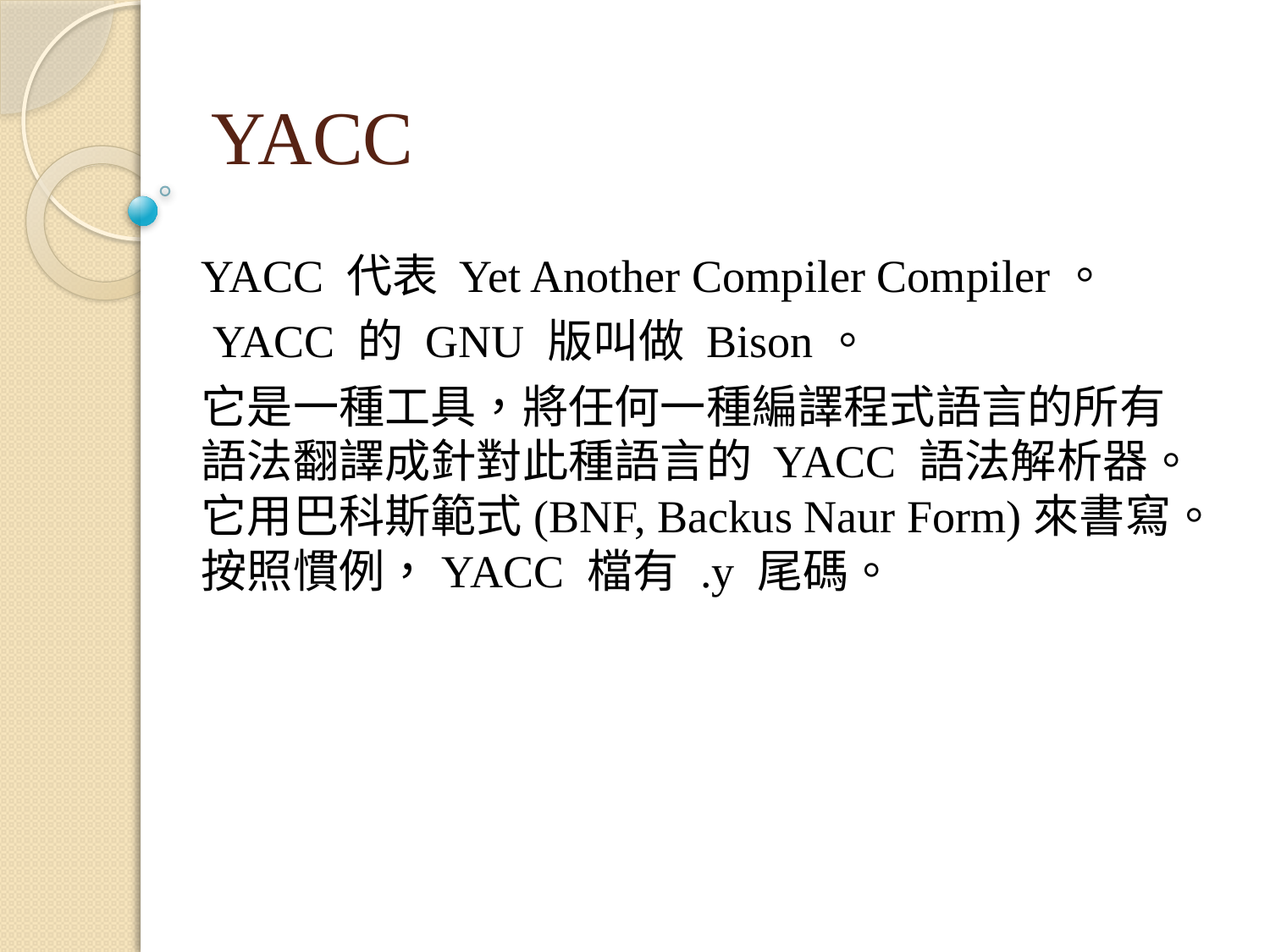

# YACC
YACC 代表 Yet Another Compiler Compiler。
 YACC 的 GNU 版叫做 Bison。
它是一種工具，將任何一種編譯程式語言的所有語法翻譯成針對此種語言的 YACC 語法解析器。它用巴科斯範式(BNF, Backus Naur Form)來書寫。按照慣例，YACC 檔有 .y 尾碼。